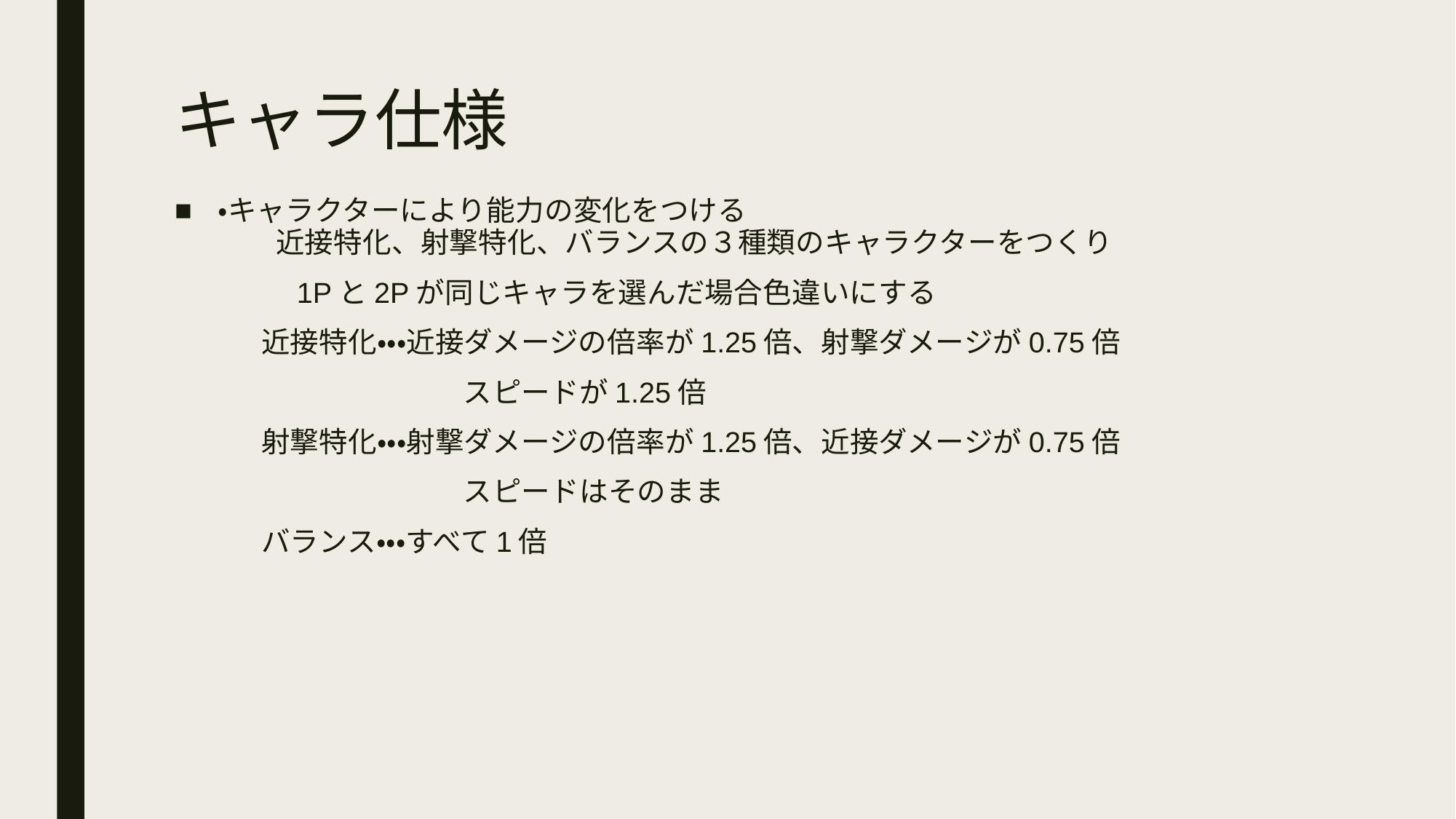

# キャラ仕様
・キャラクターにより能力の変化をつける
　　近接特化、射撃特化、バランスの３種類のキャラクターをつくり
　　　　1Pと2Pが同じキャラを選んだ場合色違いにする
　　　近接特化・・・近接ダメージの倍率が1.25倍、射撃ダメージが0.75倍
　　　　　　　　　　スピードが1.25倍
　　　射撃特化・・・射撃ダメージの倍率が1.25倍、近接ダメージが0.75倍
　　　　　　　　　　スピードはそのまま
　　　バランス・・・すべて1倍